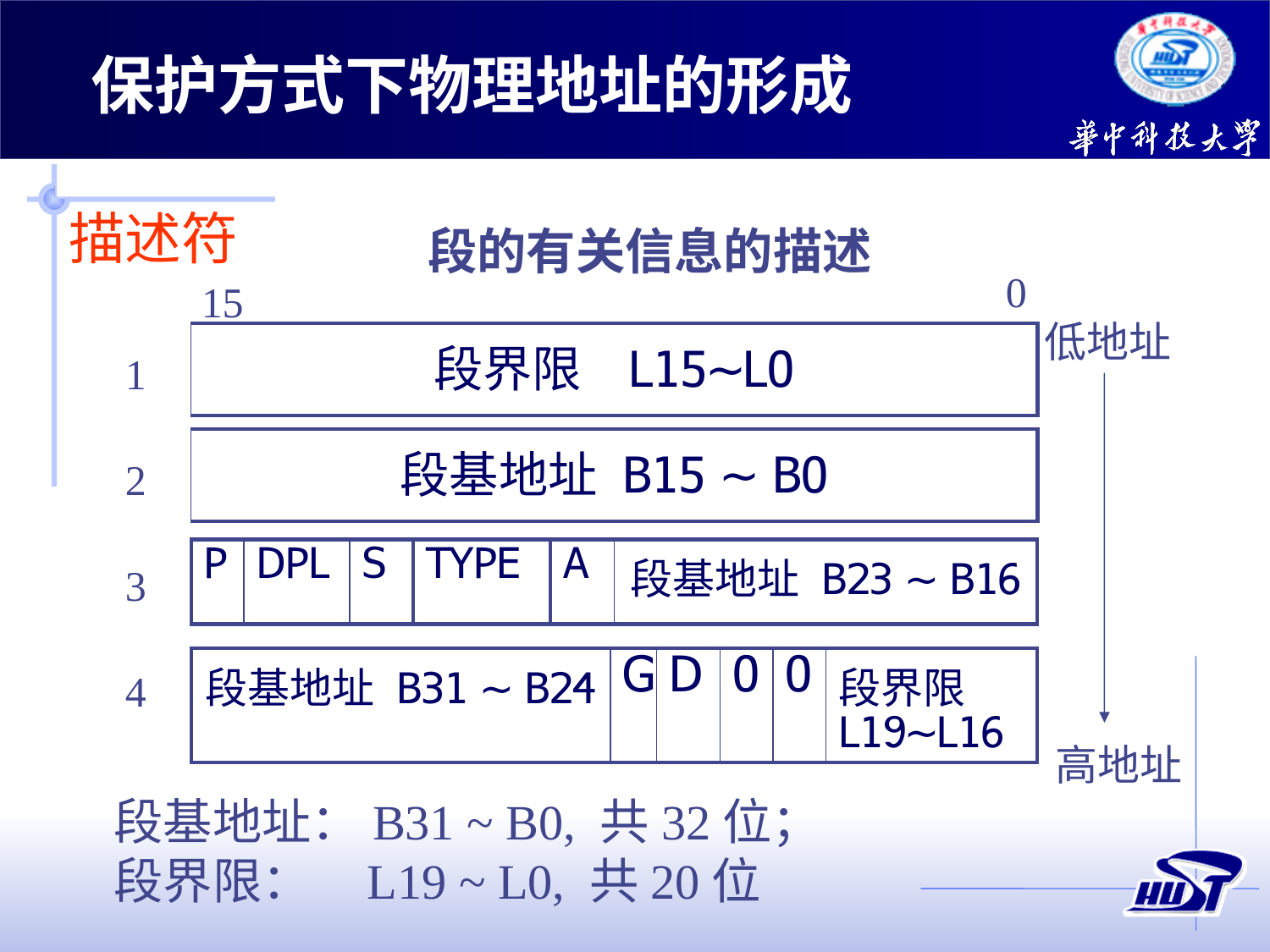

保护方式下物理地址的形成
描述符
段的有关信息的描述
0
15
低地址
| 段界限 L15~L0 |
| --- |
1

| 段基地址 B15 ~ B0 |
| --- |
2
| P | DPL | S | TYPE | A | 段基地址 B23 ~ B16 |
| --- | --- | --- | --- | --- | --- |
3
| 段基地址 B31 ~ B24 | G | D | 0 | 0 | 段界限L19~L16 |
| --- | --- | --- | --- | --- | --- |
4
高地址
段基地址：B31 ~ B0, 共32位；
段界限：    L19 ~ L0, 共20位